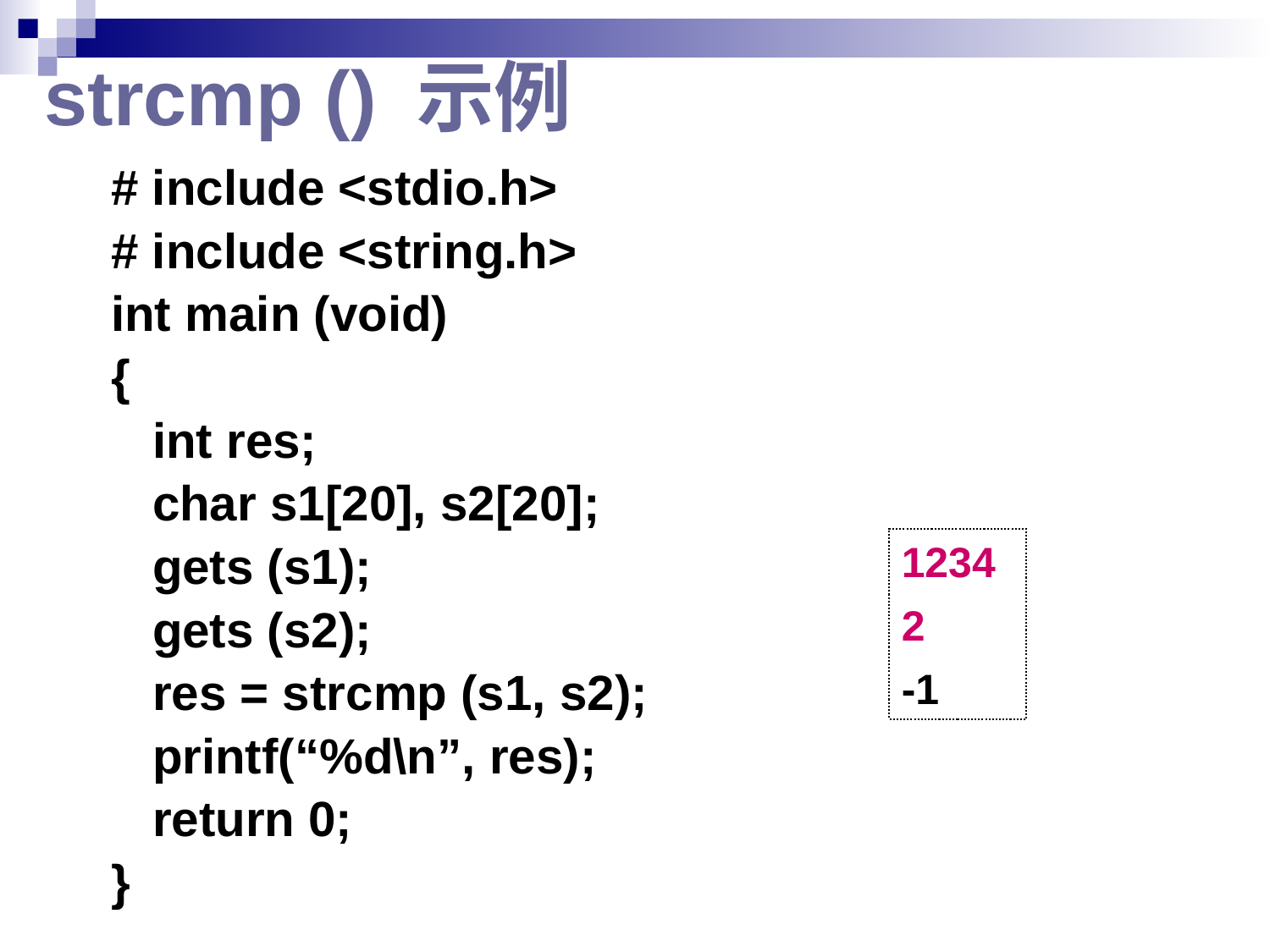

# strcmp () 示例
# include <stdio.h>
# include <string.h>
int main (void)
{
   int res;
   char s1[20], s2[20];
   gets (s1);
   gets (s2);
   res = strcmp (s1, s2);
   printf(“%d\n”, res);
   return 0;
}
1234
2
-1